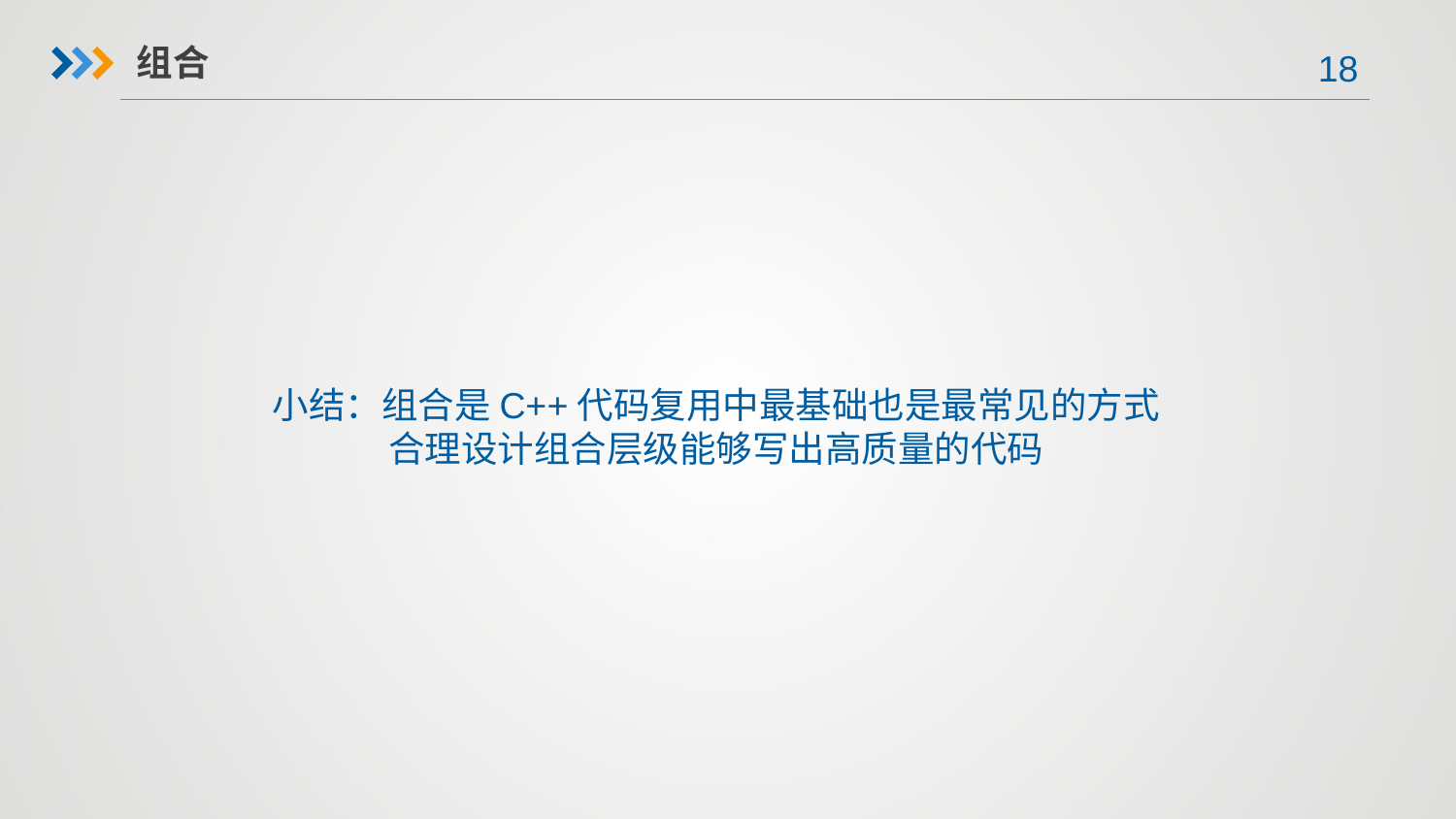

组合
小结：组合是C++代码复用中最基础也是最常见的方式
合理设计组合层级能够写出高质量的代码